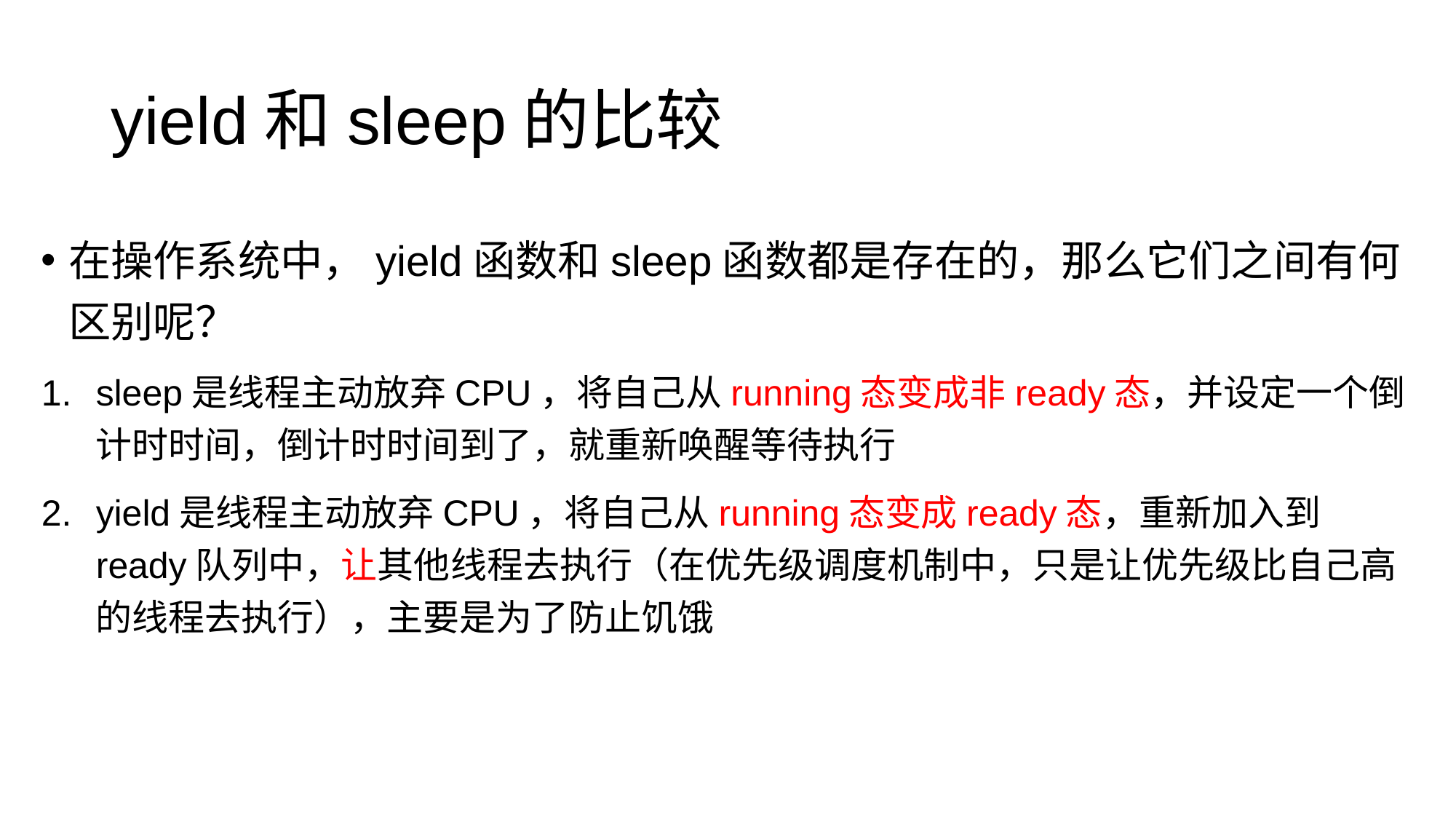

# yield和sleep的比较
在操作系统中，yield函数和sleep函数都是存在的，那么它们之间有何区别呢？
sleep是线程主动放弃CPU，将自己从running态变成非ready态，并设定一个倒计时时间，倒计时时间到了，就重新唤醒等待执行
yield是线程主动放弃CPU，将自己从running态变成ready态，重新加入到ready队列中，让其他线程去执行（在优先级调度机制中，只是让优先级比自己高的线程去执行），主要是为了防止饥饿